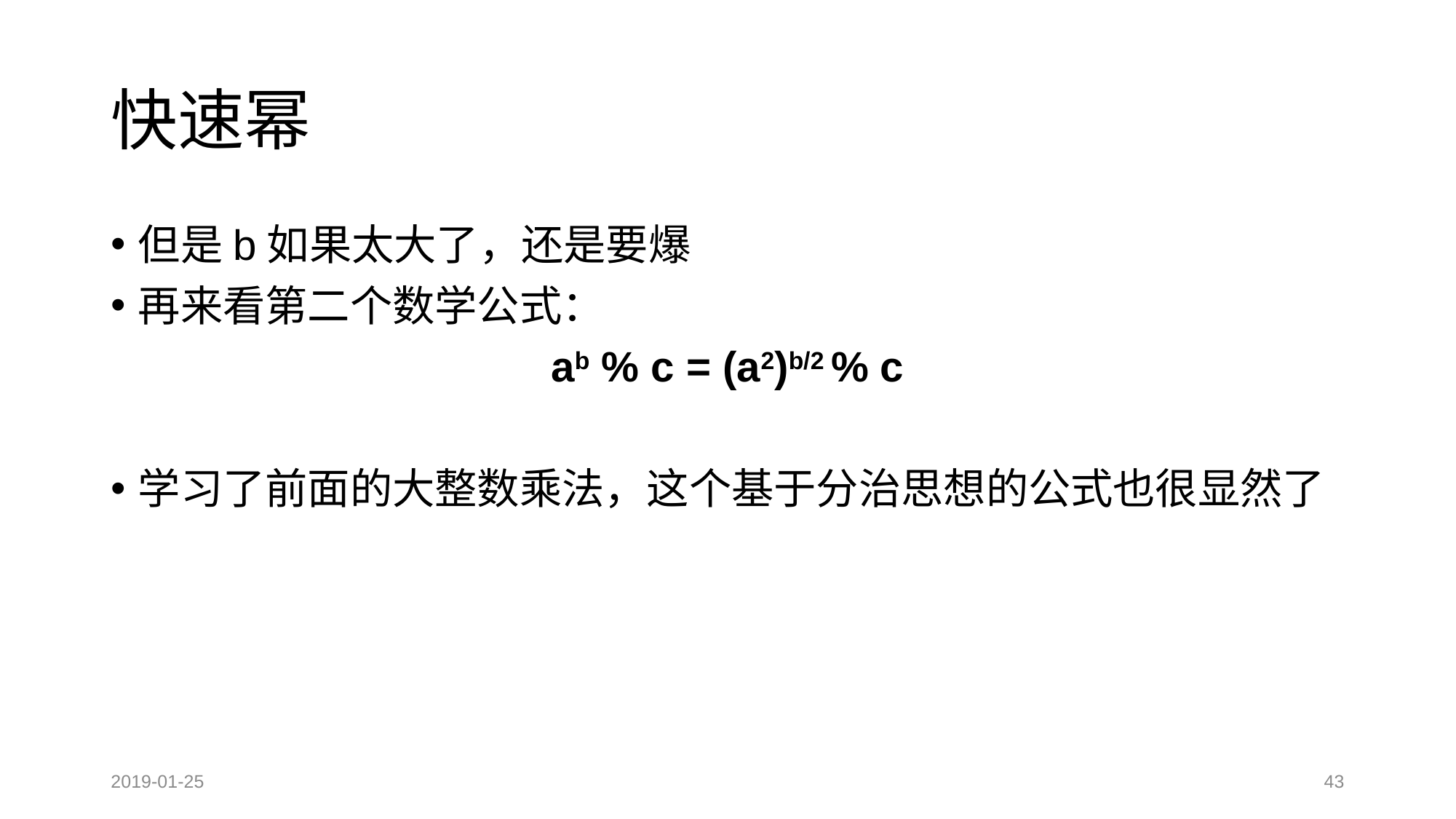

# 快速幂
但是b如果太大了，还是要爆
再来看第二个数学公式：
ab % c = (a2)b/2 % c

学习了前面的大整数乘法，这个基于分治思想的公式也很显然了

2019-01-25
43